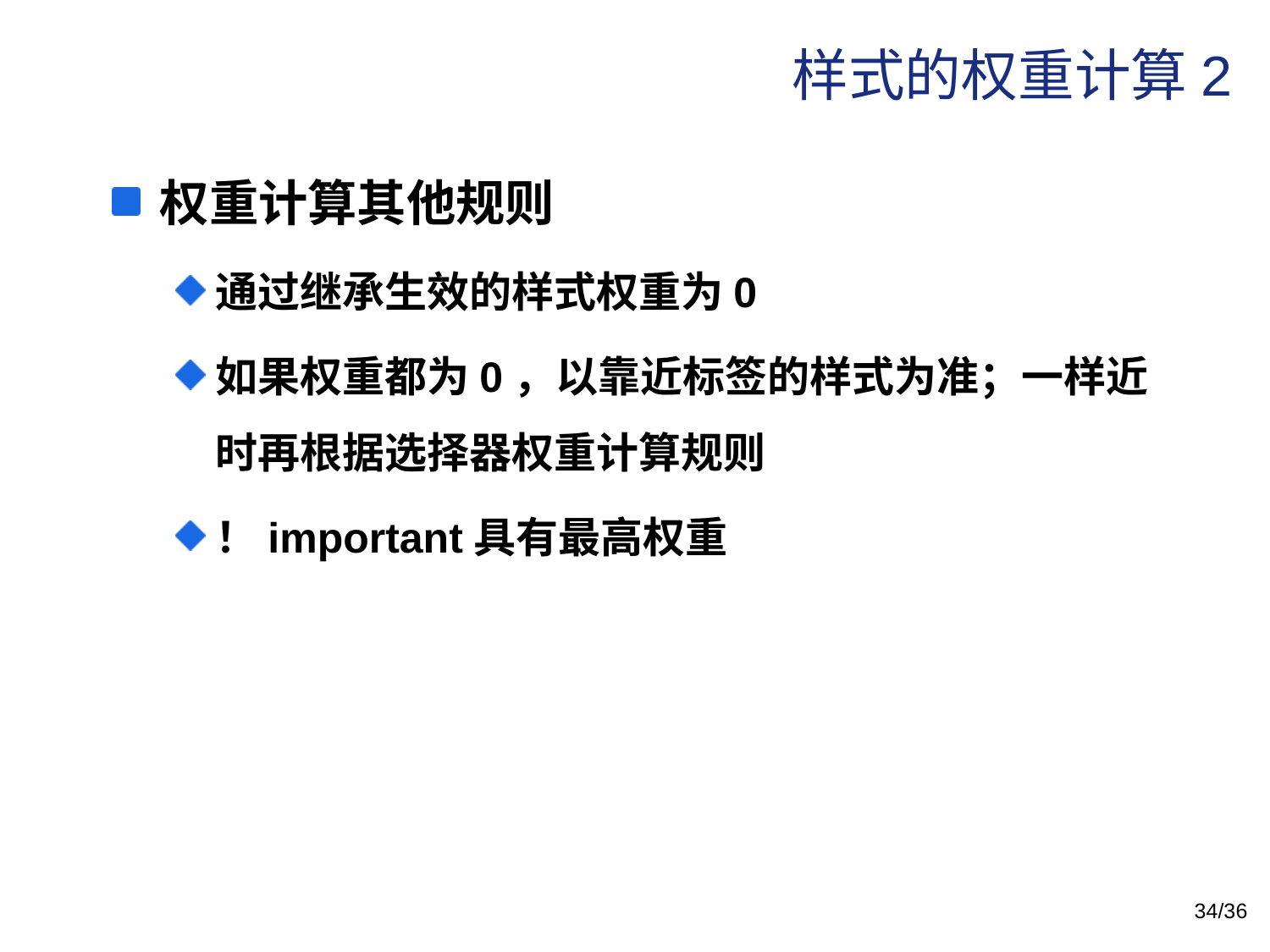

# 样式的权重计算2
权重计算其他规则
通过继承生效的样式权重为0
如果权重都为0，以靠近标签的样式为准；一样近时再根据选择器权重计算规则
！important具有最高权重
34/36